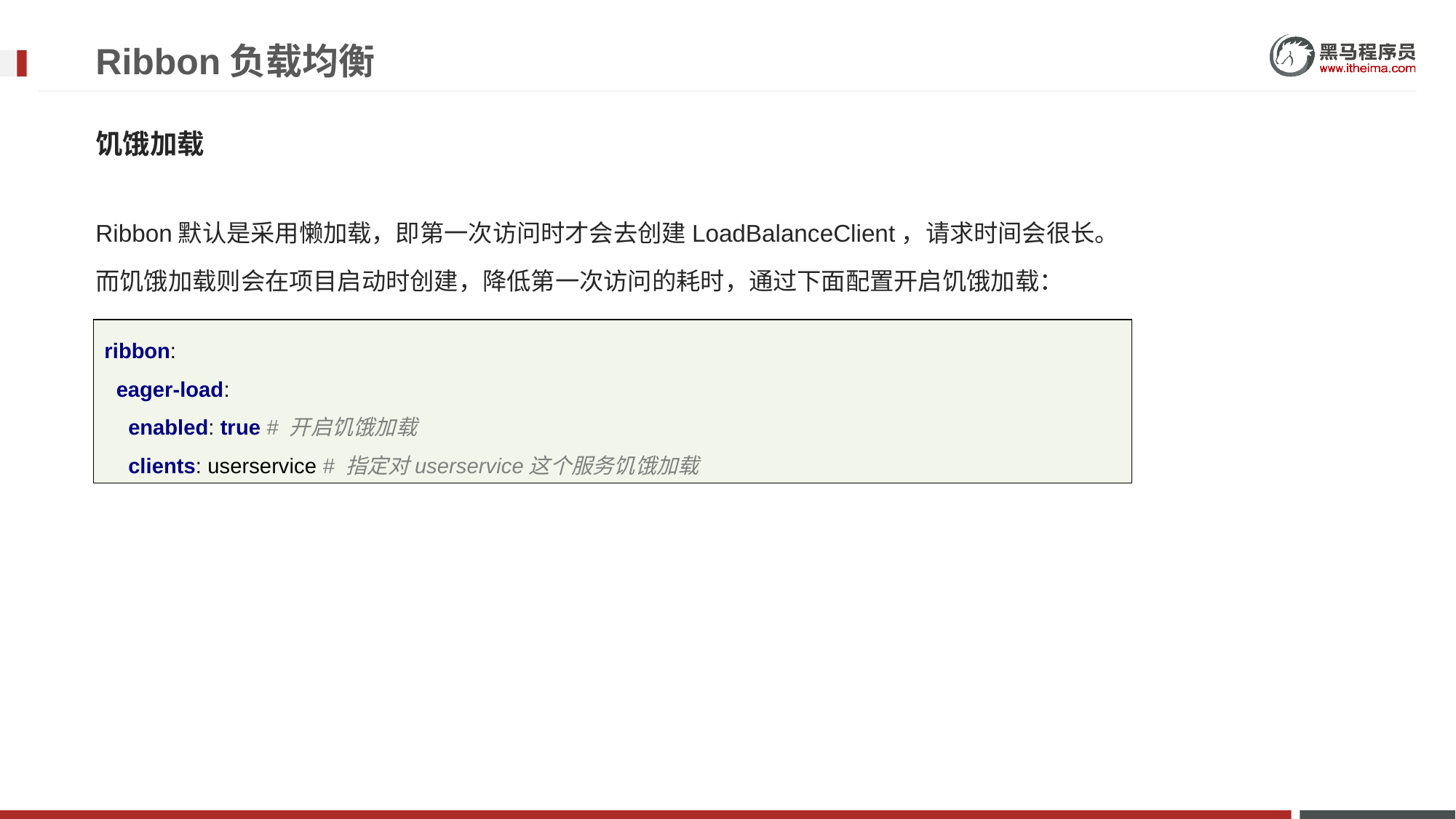

# Ribbon负载均衡
饥饿加载
Ribbon默认是采用懒加载，即第一次访问时才会去创建LoadBalanceClient，请求时间会很长。
而饥饿加载则会在项目启动时创建，降低第一次访问的耗时，通过下面配置开启饥饿加载：
ribbon:
  eager-load:
    enabled: true # 开启饥饿加载
    clients: userservice # 指定对userservice这个服务饥饿加载